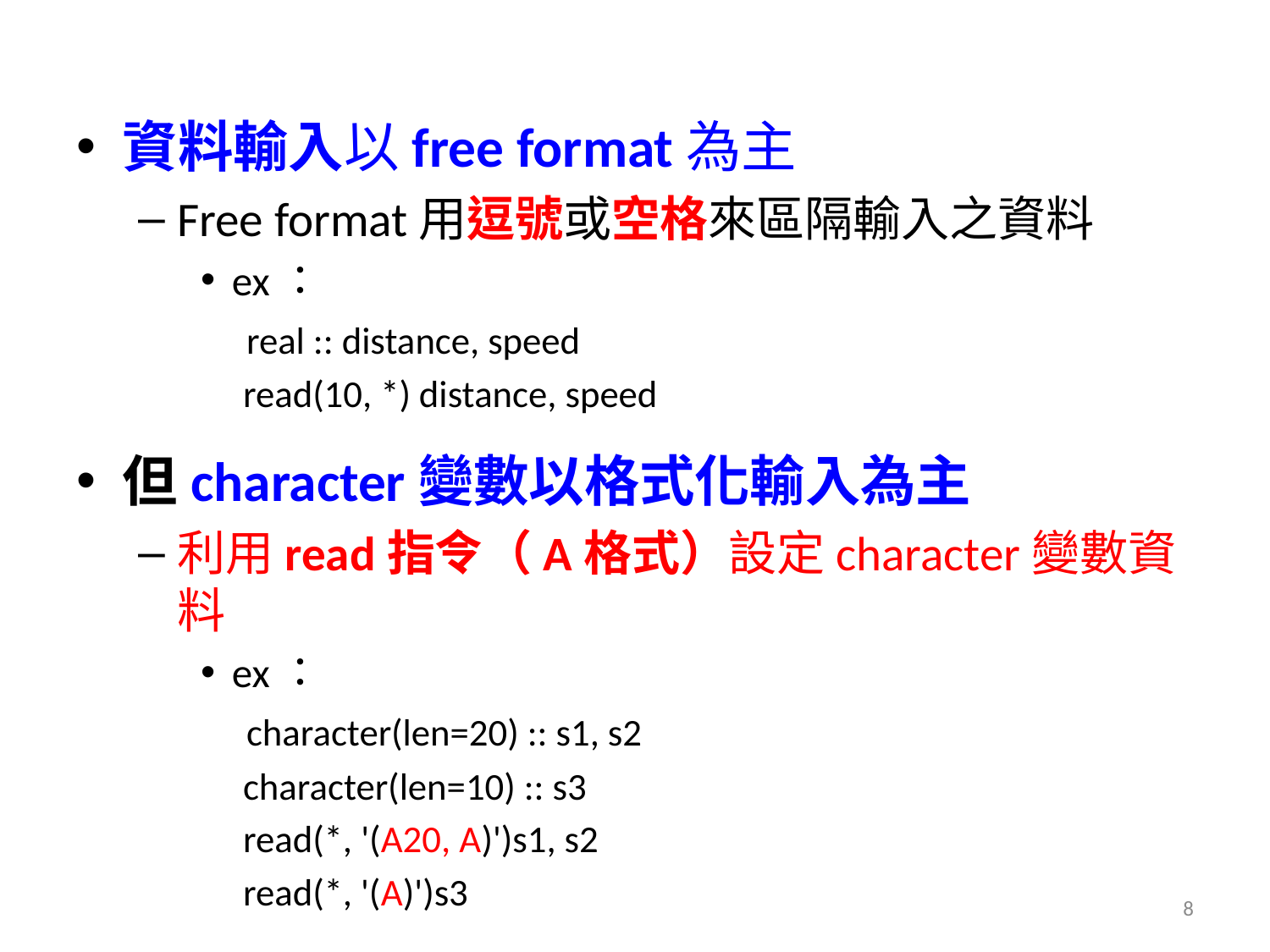

資料輸入以free format為主
Free format用逗號或空格來區隔輸入之資料
ex：
    real :: distance, speed
    read(10, *) distance, speed
但character變數以格式化輸入為主
利用read指令（A格式）設定character變數資料
ex：
    character(len=20) :: s1, s2
     character(len=10) :: s3
     read(*, '(A20, A)')s1, s2
     read(*, '(A)')s3
8